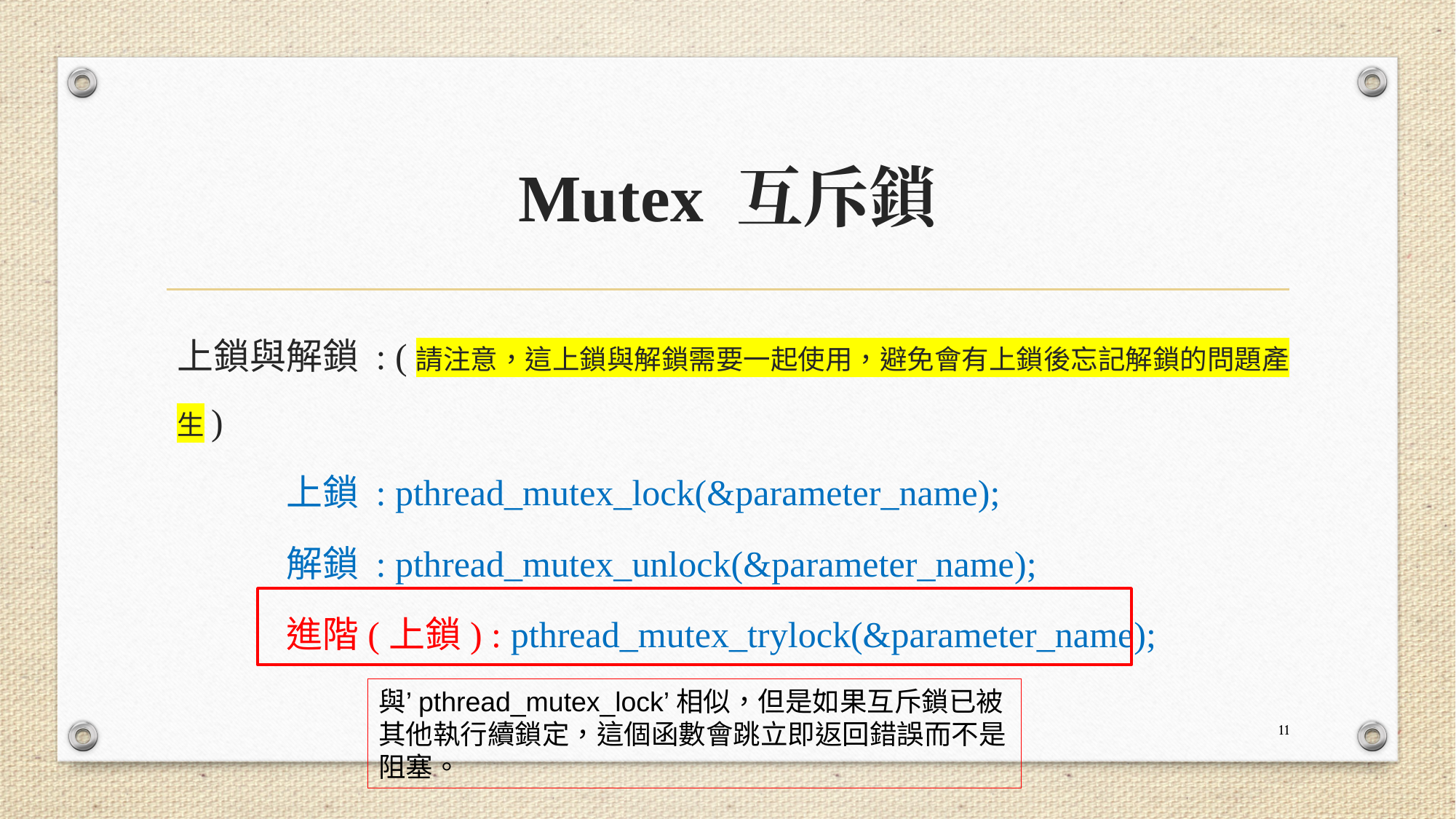

# Mutex 互斥鎖
上鎖與解鎖 : (請注意，這上鎖與解鎖需要一起使用，避免會有上鎖後忘記解鎖的問題產生)
	上鎖 : pthread_mutex_lock(&parameter_name);
	解鎖 : pthread_mutex_unlock(&parameter_name);
	進階(上鎖) : pthread_mutex_trylock(&parameter_name);

與’pthread_mutex_lock’相似，但是如果互斥鎖已被其他執行續鎖定，這個函數會跳立即返回錯誤而不是阻塞。
11